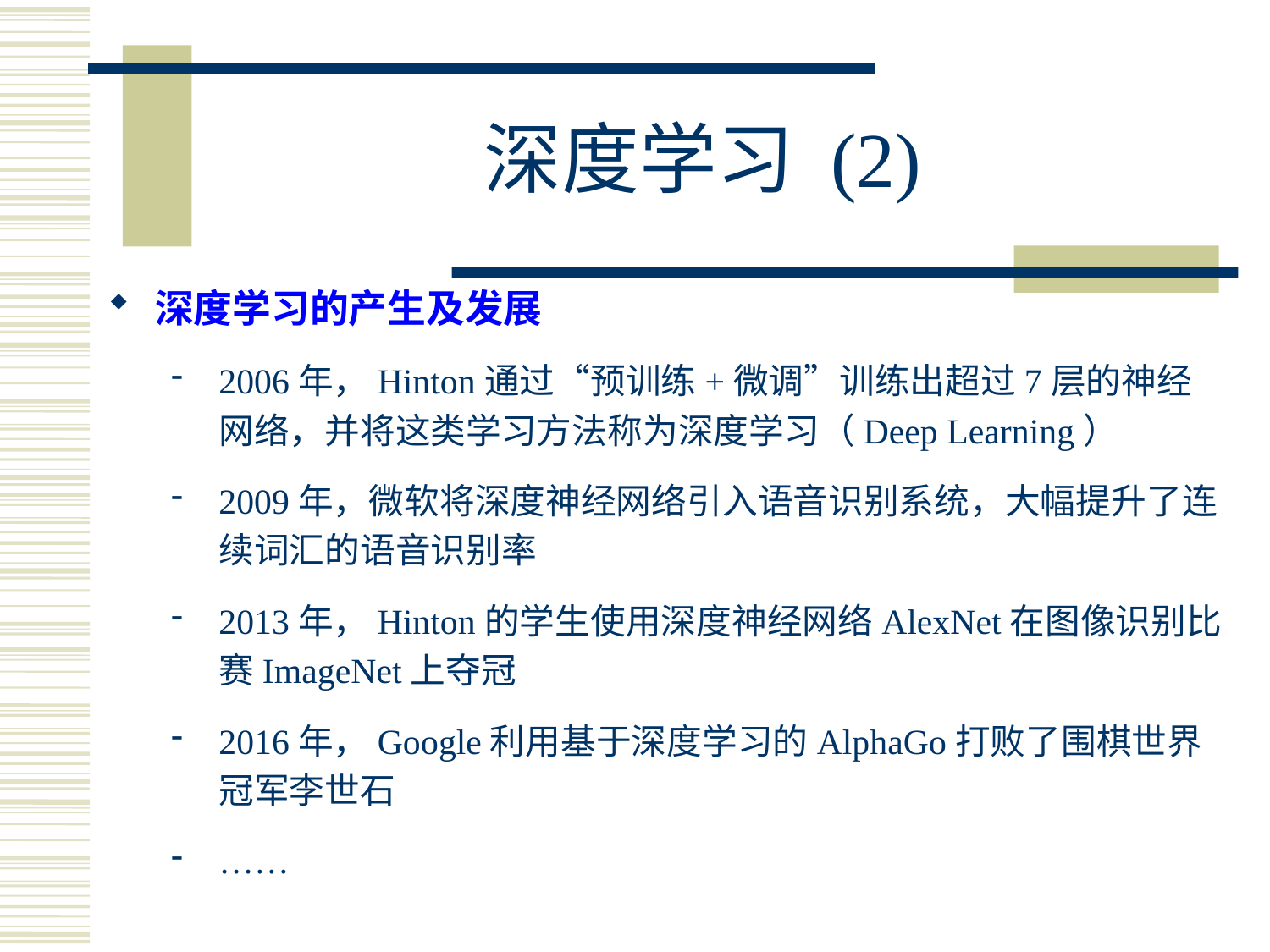

# 深度学习 (2)
深度学习的产生及发展
2006年，Hinton通过“预训练+微调”训练出超过7层的神经网络，并将这类学习方法称为深度学习（Deep Learning）
2009年，微软将深度神经网络引入语音识别系统，大幅提升了连续词汇的语音识别率
2013年，Hinton的学生使用深度神经网络AlexNet在图像识别比赛ImageNet上夺冠
2016年，Google利用基于深度学习的AlphaGo打败了围棋世界冠军李世石
……